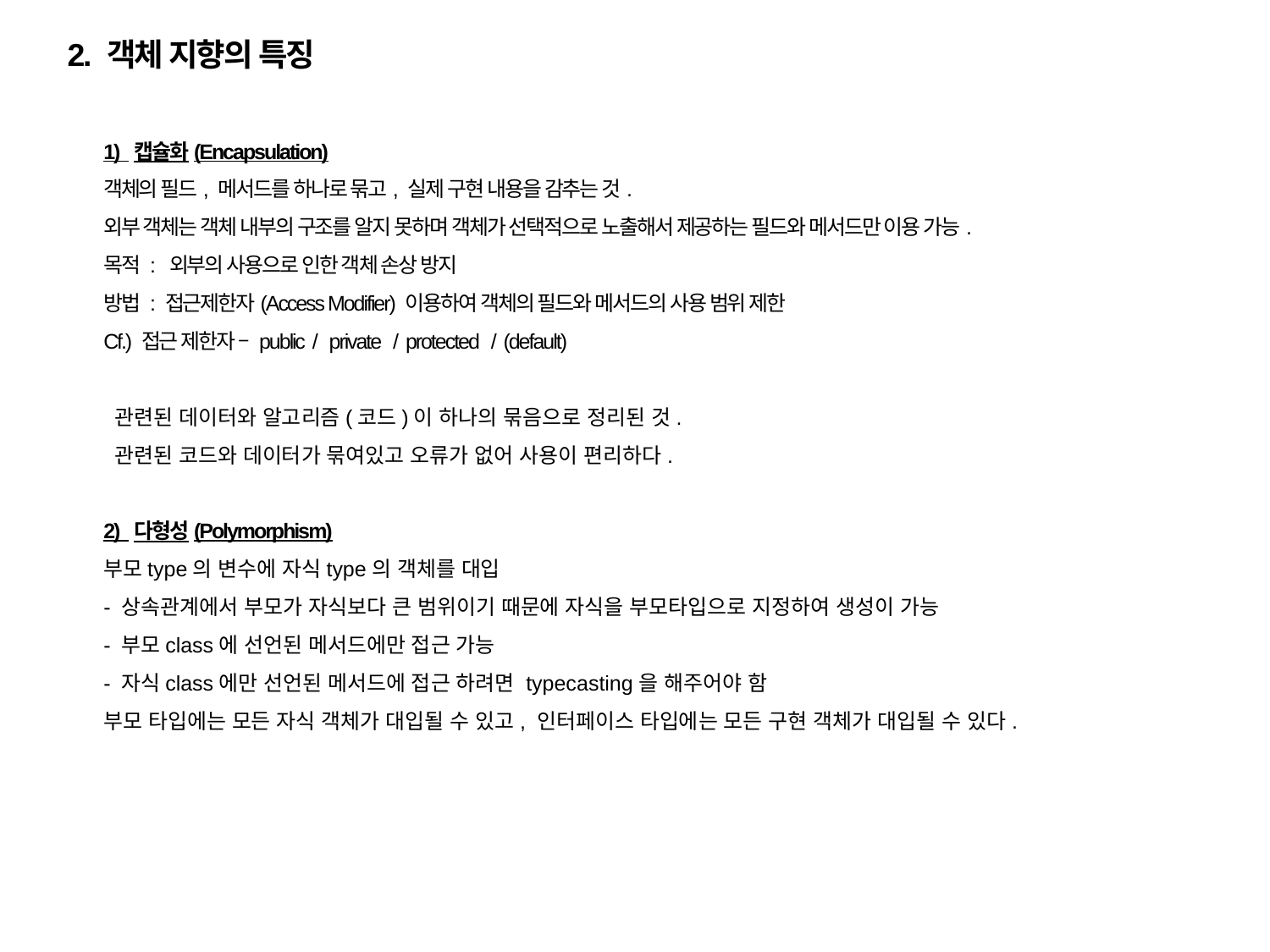

2. 객체 지향의 특징
1)  캡슐화(Encapsulation)
객체의 필드, 메서드를 하나로 묶고, 실제 구현 내용을 감추는 것.
외부 객체는 객체 내부의 구조를 알지 못하며 객체가 선택적으로 노출해서 제공하는 필드와 메서드만 이용 가능.
목적 :  외부의 사용으로 인한 객체 손상 방지
방법 : 접근제한자(Access Modifier) 이용하여 객체의 필드와 메서드의 사용 범위 제한
Cf.) 접근 제한자 – public  /   private   /  protected   /  (default)

 관련된 데이터와 알고리즘(코드)이 하나의 묶음으로 정리된 것.
 관련된 코드와 데이터가 묶여있고 오류가 없어 사용이 편리하다.

2)  다형성(Polymorphism)
부모type의 변수에 자식type의 객체를 대입
- 상속관계에서 부모가 자식보다 큰 범위이기 때문에 자식을 부모타입으로 지정하여 생성이 가능
- 부모class에 선언된 메서드에만 접근 가능
- 자식class에만 선언된 메서드에 접근 하려면 typecasting을 해주어야 함
부모 타입에는 모든 자식 객체가 대입될 수 있고, 인터페이스 타입에는 모든 구현 객체가 대입될 수 있다.